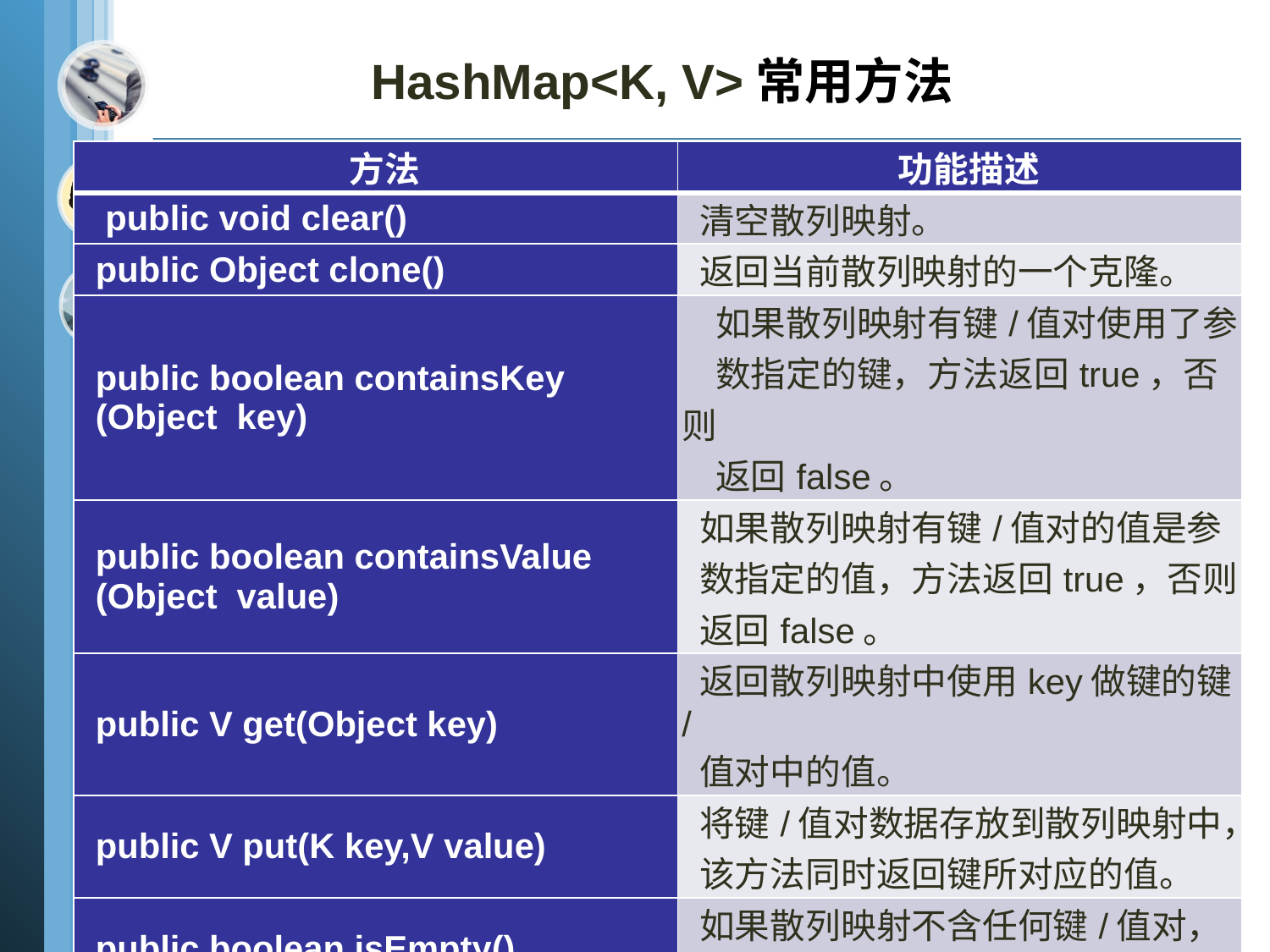

HashMap<K, V>常用方法
| 方法 | 功能描述 |
| --- | --- |
| public void clear() | 清空散列映射。 |
| public Object clone() | 返回当前散列映射的一个克隆。 |
| public boolean containsKey (Object key) | 如果散列映射有键/值对使用了参 数指定的键，方法返回true，否则 返回false。 |
| public boolean containsValue (Object value) | 如果散列映射有键/值对的值是参 数指定的值，方法返回true，否则 返回false。 |
| public V get(Object key) | 返回散列映射中使用key做键的键/ 值对中的值。 |
| public V put(K key,V value) | 将键/值对数据存放到散列映射中， 该方法同时返回键所对应的值。 |
| public boolean isEmpty() | 如果散列映射不含任何键/值对， 方法返回true，否则返回false。 |
| public V remove(Object key) | 删除散列映射中键为参数指定的键 /值对，并返回键对应的值。 |
| public int size() | 返回散列映射的大小。 |